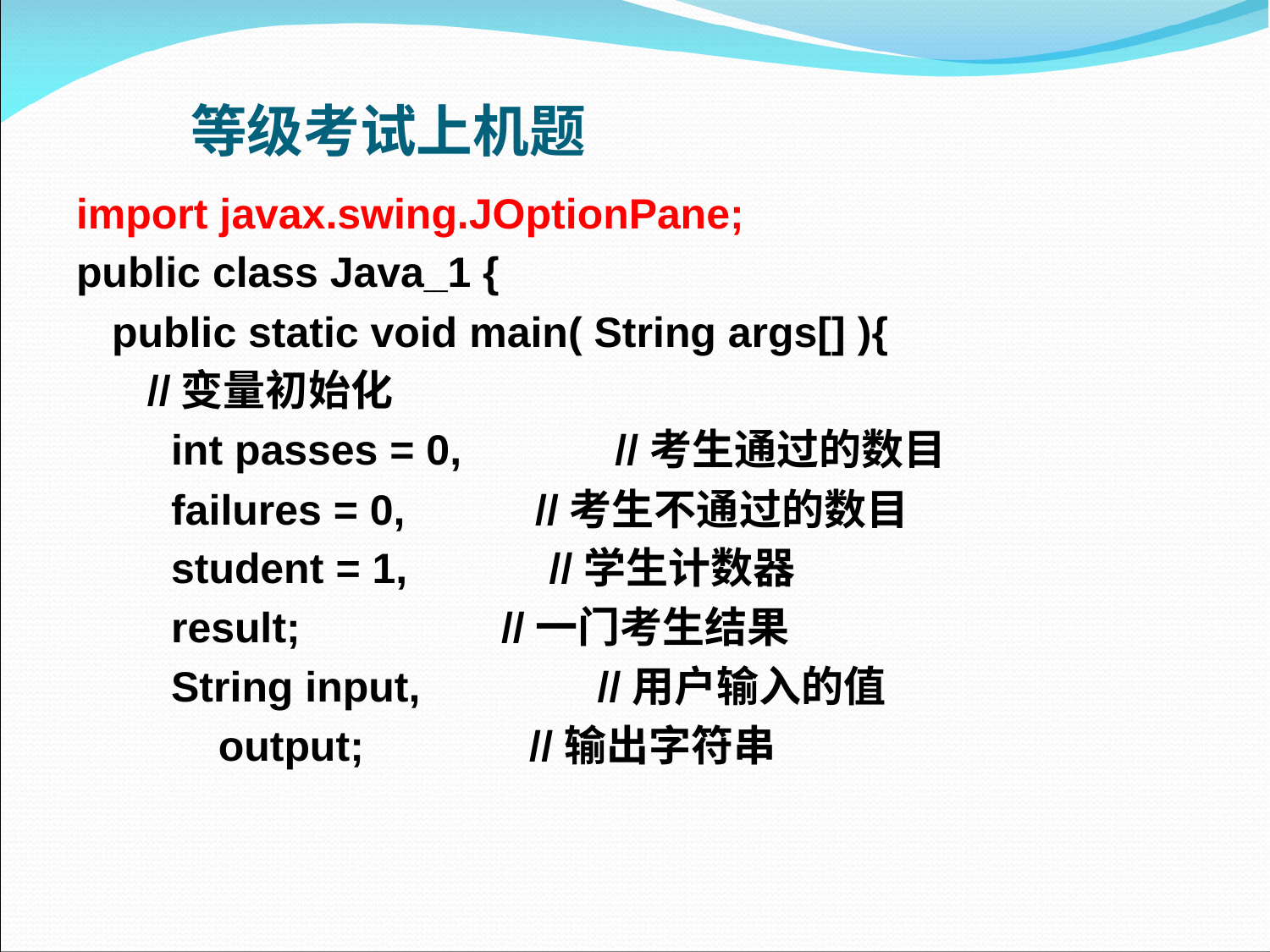

# 等级考试上机题
import javax.swing.JOptionPane;
public class Java_1 {
   public static void main( String args[] ){
      //变量初始化
        int passes = 0,             //考生通过的数目
        failures = 0,           //考生不通过的数目
        student = 1,            //学生计数器
        result;                 //一门考生结果
        String input,               //用户输入的值
            output;              //输出字符串